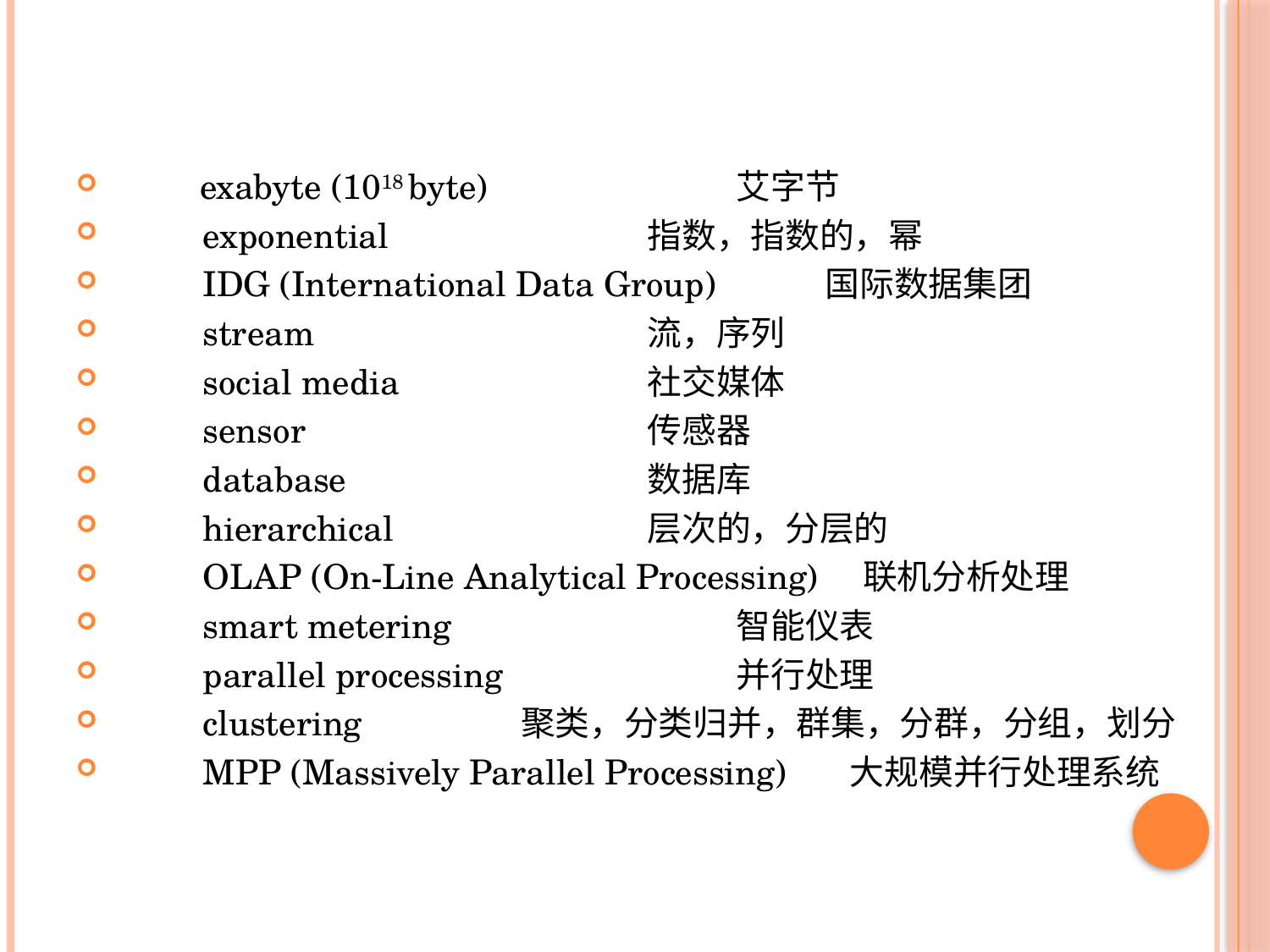

exabyte (1018 byte)                    	艾字节
	exponential                          	指数，指数的，幂
	IDG (International Data Group)          	国际数据集团
	stream                             	流，序列
	social media                         	社交媒体
	sensor                              	传感器
	database                            	数据库
	hierarchical                         	层次的，分层的
	OLAP (On-Line Analytical Processing)    联机分析处理
	smart metering                       	智能仪表
	parallel processing                    	并行处理
	clustering                聚类，分类归并，群集，分群，分组，划分
	MPP (Massively Parallel Processing)      大规模并行处理系统